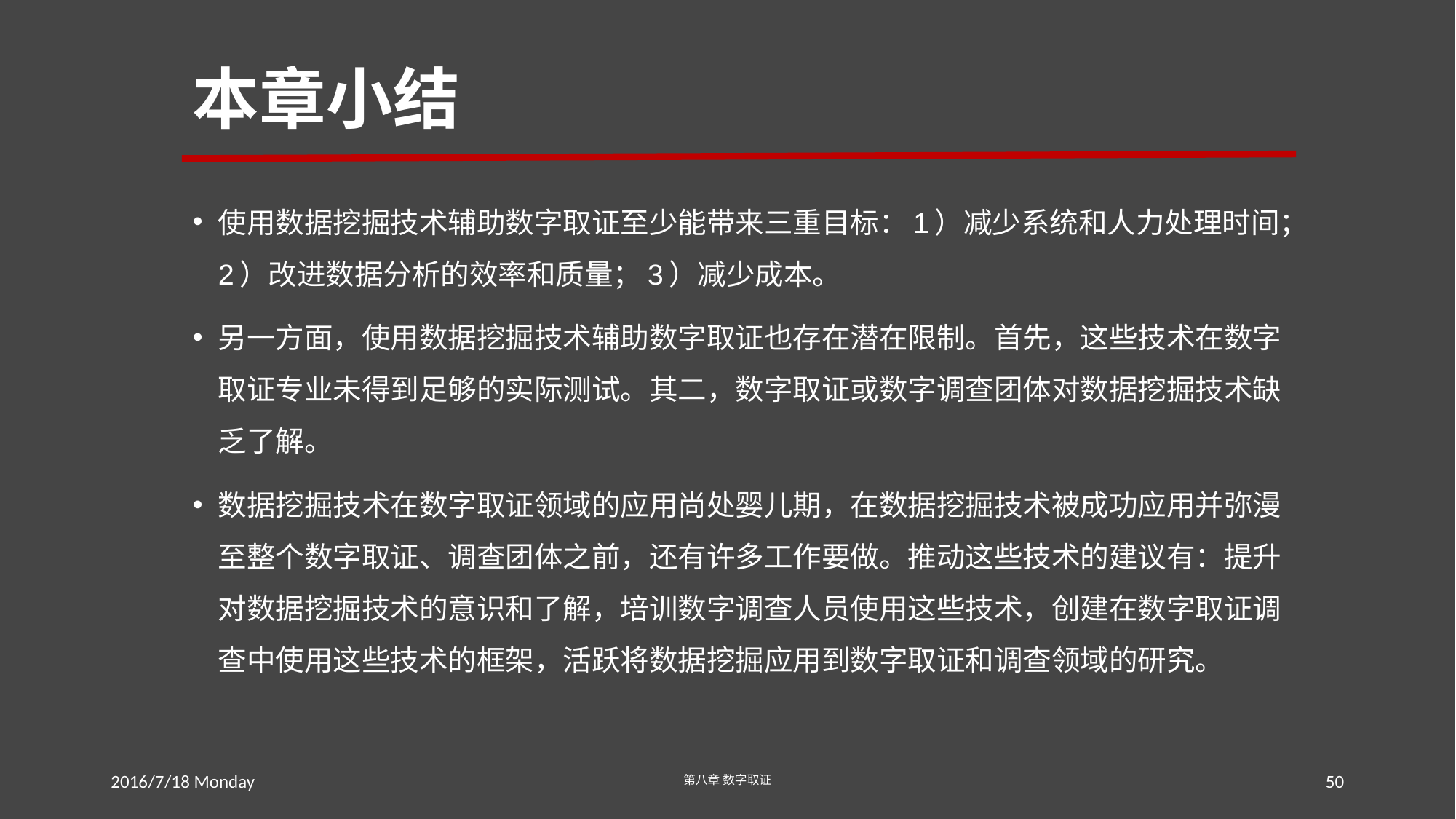

# 本章小结
使用数据挖掘技术辅助数字取证至少能带来三重目标：1）减少系统和人力处理时间；2）改进数据分析的效率和质量；3）减少成本。
另一方面，使用数据挖掘技术辅助数字取证也存在潜在限制。首先，这些技术在数字取证专业未得到足够的实际测试。其二，数字取证或数字调查团体对数据挖掘技术缺乏了解。
数据挖掘技术在数字取证领域的应用尚处婴儿期，在数据挖掘技术被成功应用并弥漫至整个数字取证、调查团体之前，还有许多工作要做。推动这些技术的建议有：提升对数据挖掘技术的意识和了解，培训数字调查人员使用这些技术，创建在数字取证调查中使用这些技术的框架，活跃将数据挖掘应用到数字取证和调查领域的研究。

2016/7/18 Monday
第八章 数字取证
50